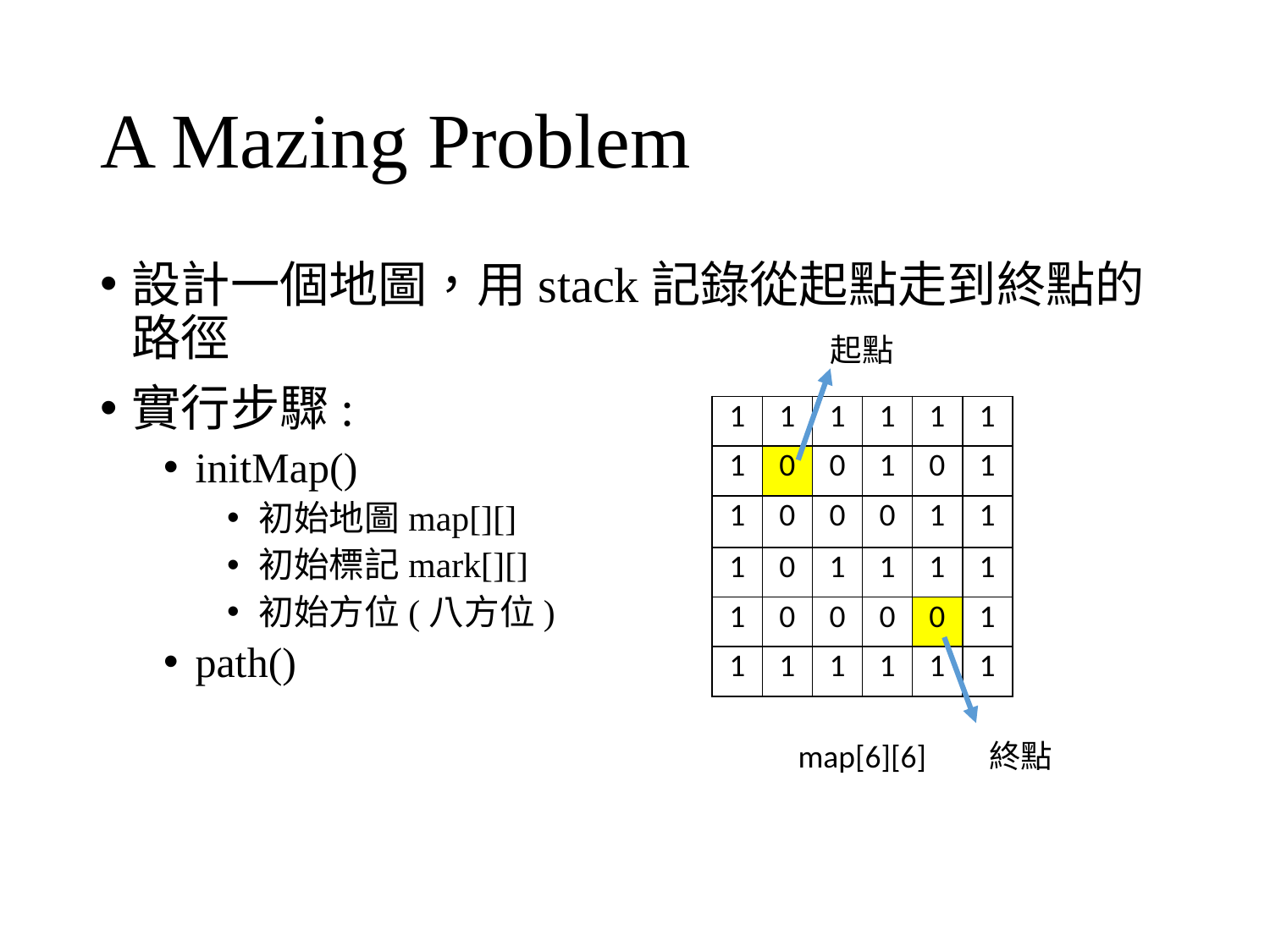

# A Mazing Problem
設計一個地圖，用stack記錄從起點走到終點的路徑
實行步驟:
initMap()
初始地圖map[][]
初始標記mark[][]
初始方位(八方位)
path()
起點
| 1 | 1 | 1 | 1 | 1 | 1 |
| --- | --- | --- | --- | --- | --- |
| 1 | 0 | 0 | 1 | 0 | 1 |
| 1 | 0 | 0 | 0 | 1 | 1 |
| 1 | 0 | 1 | 1 | 1 | 1 |
| 1 | 0 | 0 | 0 | 0 | 1 |
| 1 | 1 | 1 | 1 | 1 | 1 |
map[6][6]
終點